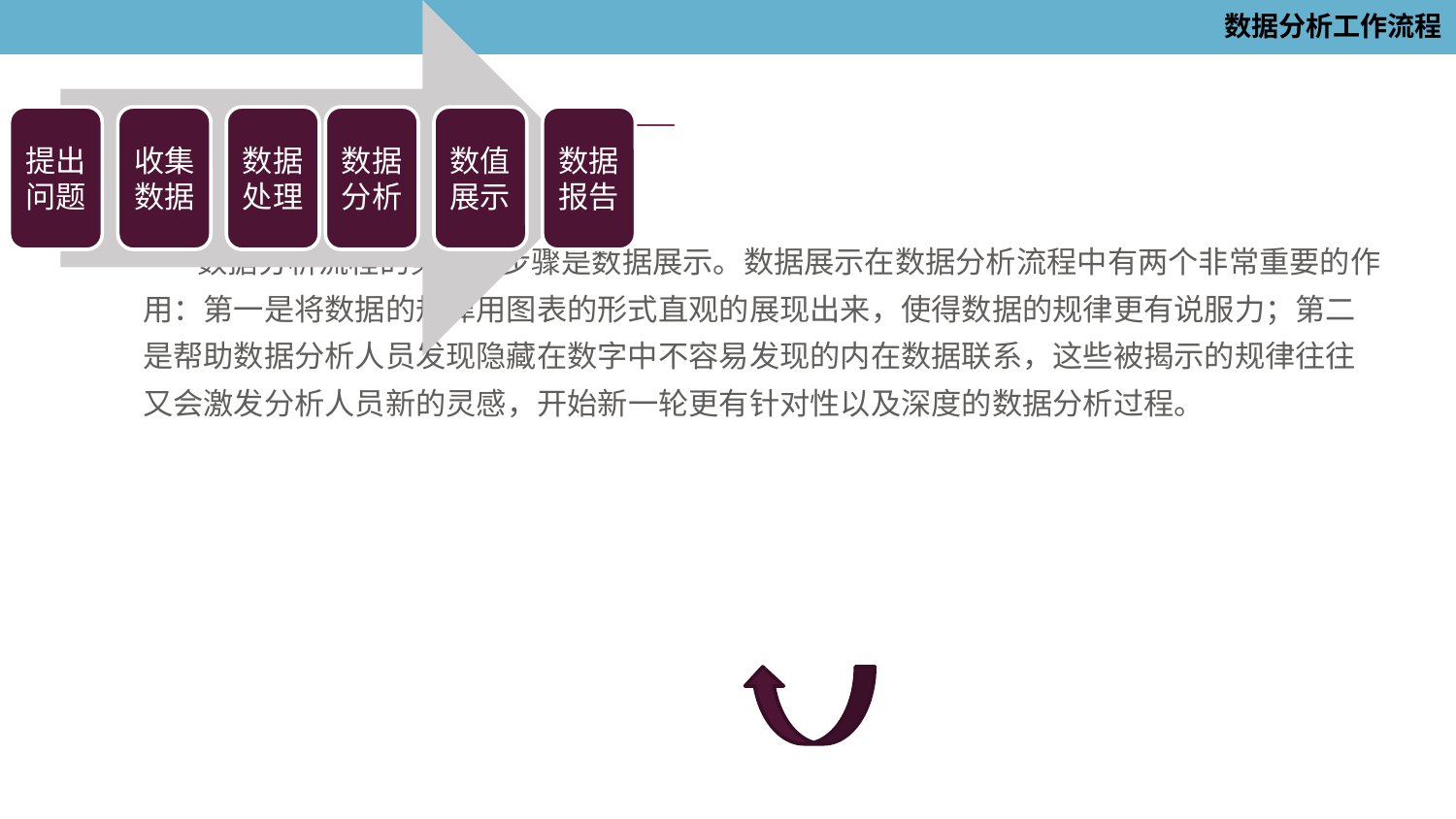

数据分析工作流程
5 数据展示
数据分析流程的第五个步骤是数据展示。数据展示在数据分析流程中有两个非常重要的作用：第一是将数据的规律用图表的形式直观的展现出来，使得数据的规律更有说服力；第二是帮助数据分析人员发现隐藏在数字中不容易发现的内在数据联系，这些被揭示的规律往往又会激发分析人员新的灵感，开始新一轮更有针对性以及深度的数据分析过程。
提出问题
收集数据
数据处理
数据分析
数值展示
数据报告